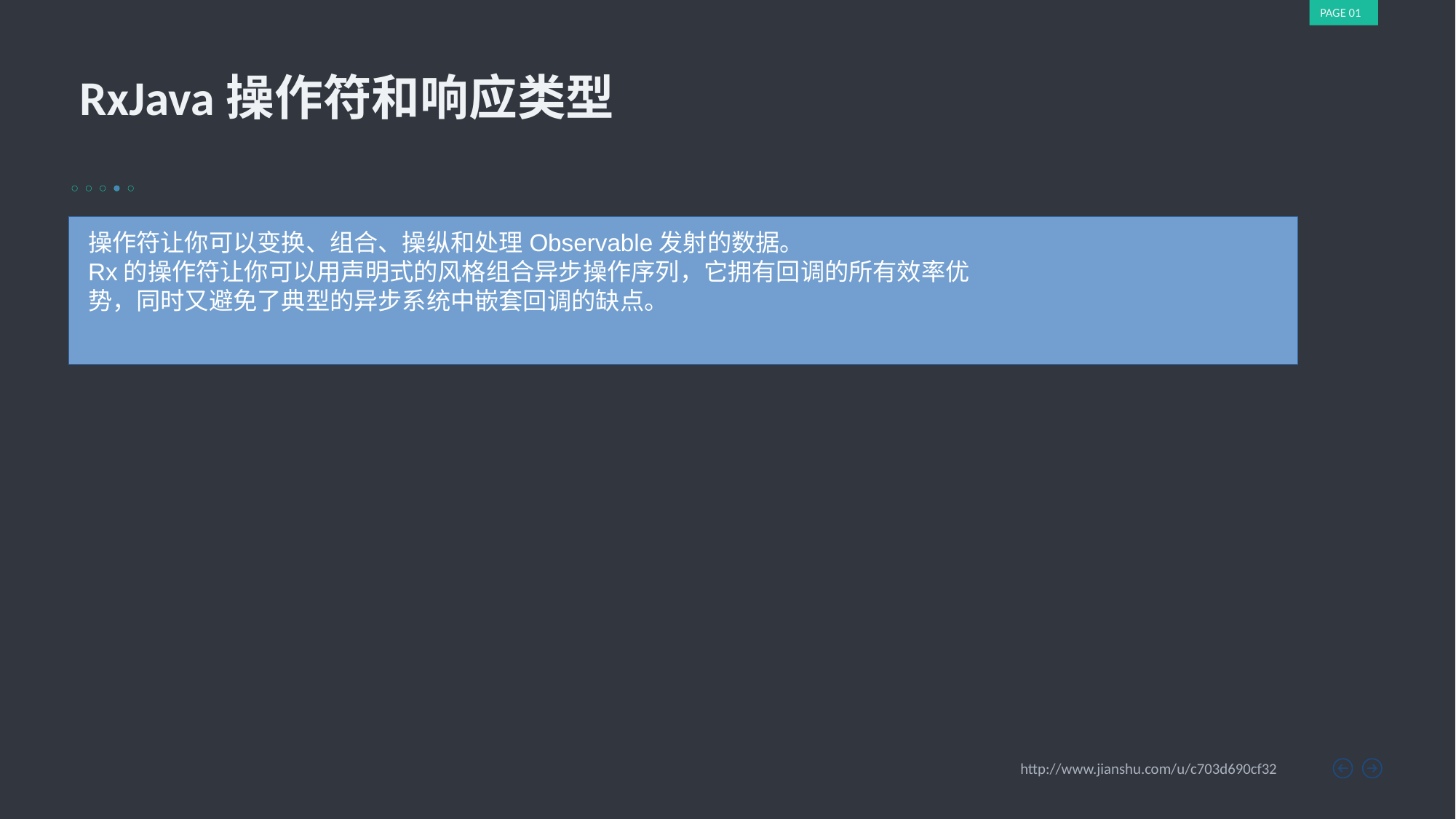

PAGE 01
RxJava操作符和响应类型

操作符让你可以变换、组合、操纵和处理Observable发射的数据。
Rx的操作符让你可以用声明式的风格组合异步操作序列，它拥有回调的所有效率优势，同时又避免了典型的异步系统中嵌套回调的缺点。
http://www.jianshu.com/u/c703d690cf32